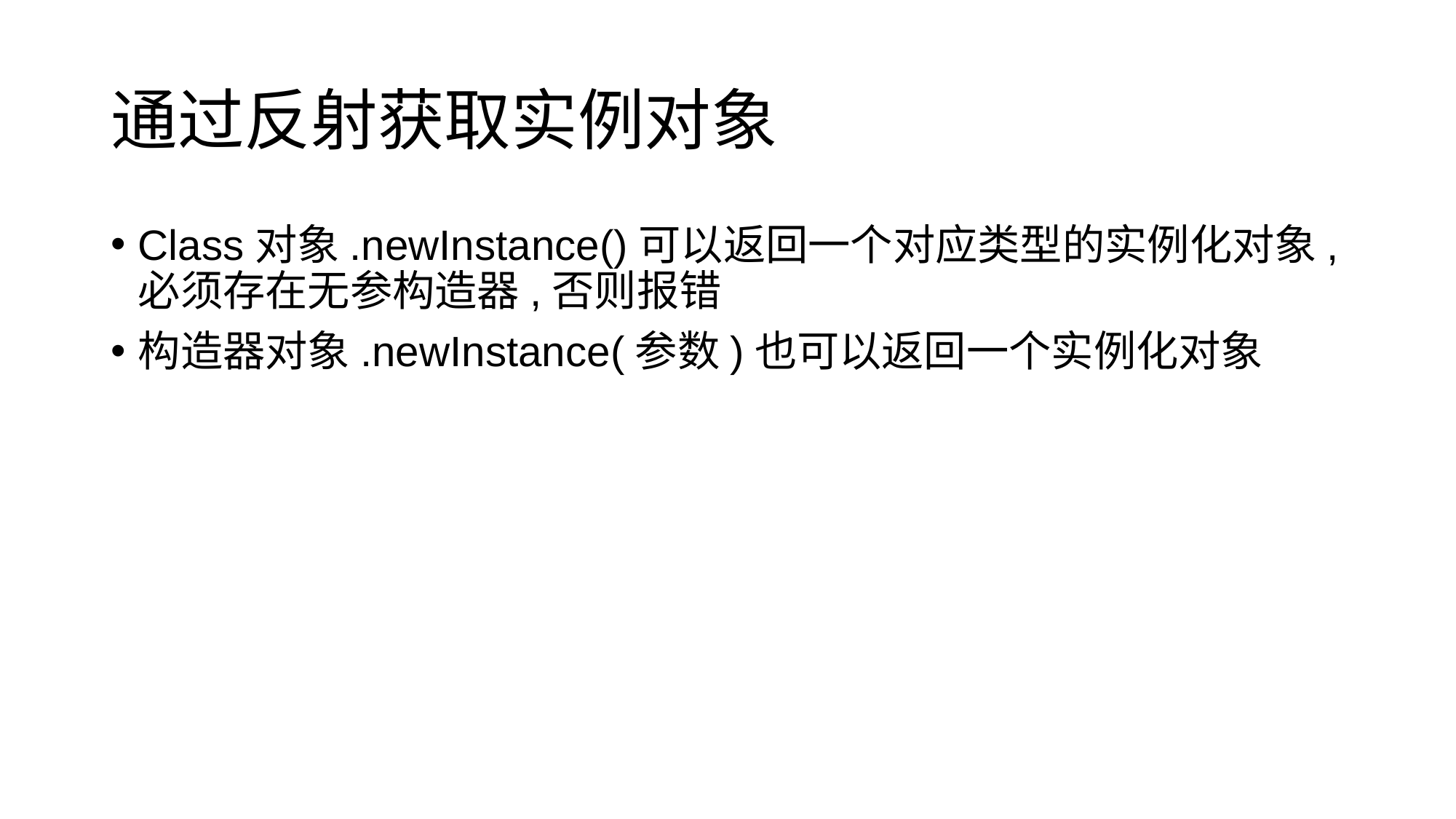

# 通过反射获取实例对象
Class对象.newInstance()可以返回一个对应类型的实例化对象,必须存在无参构造器,否则报错
构造器对象.newInstance(参数)也可以返回一个实例化对象